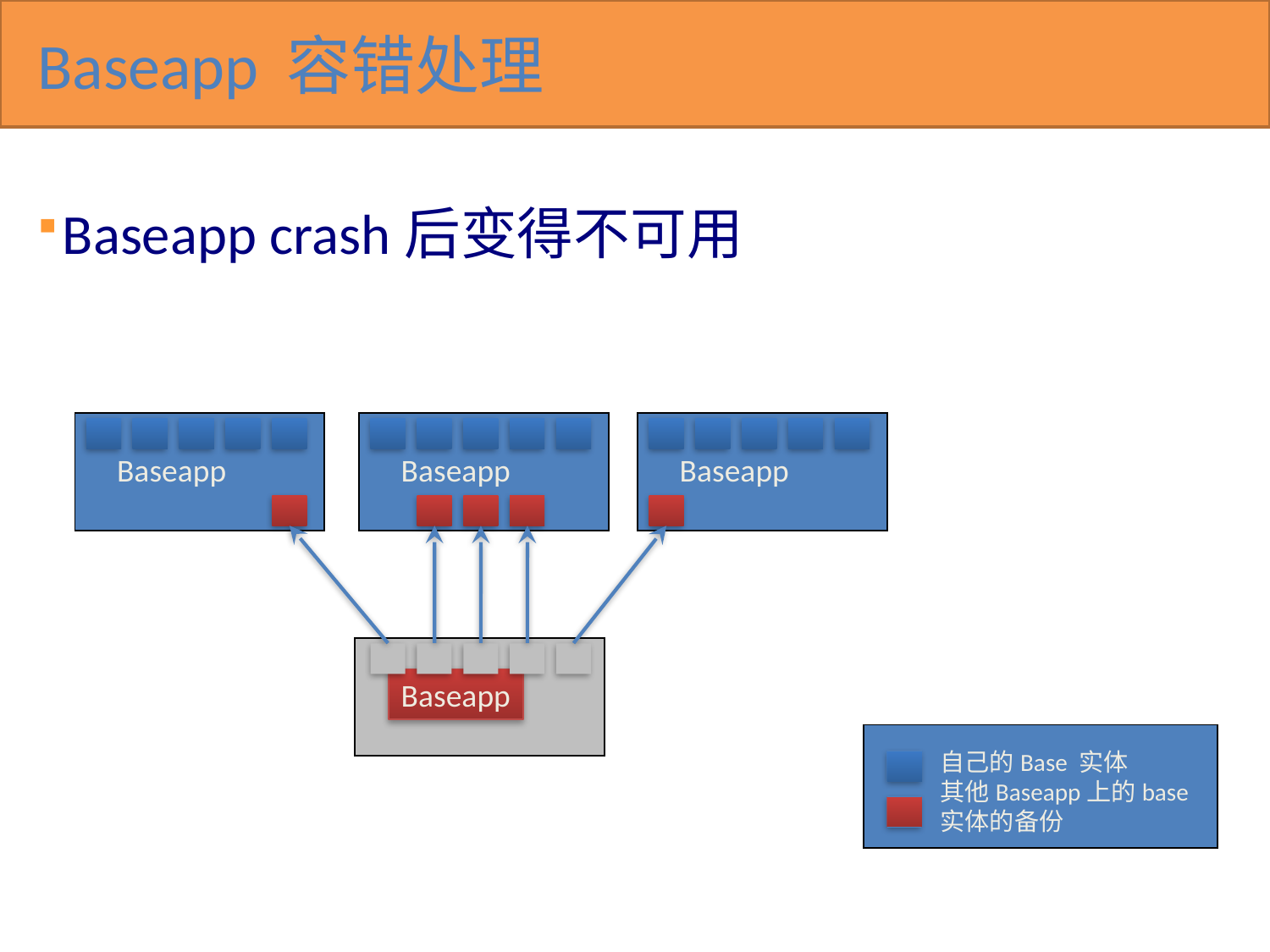

# Baseapp 容错处理
Baseapp crash后变得不可用

Baseapp

Baseapp

Baseapp

Baseapp

自己的Base 实体
其他Baseapp上的base 实体的备份